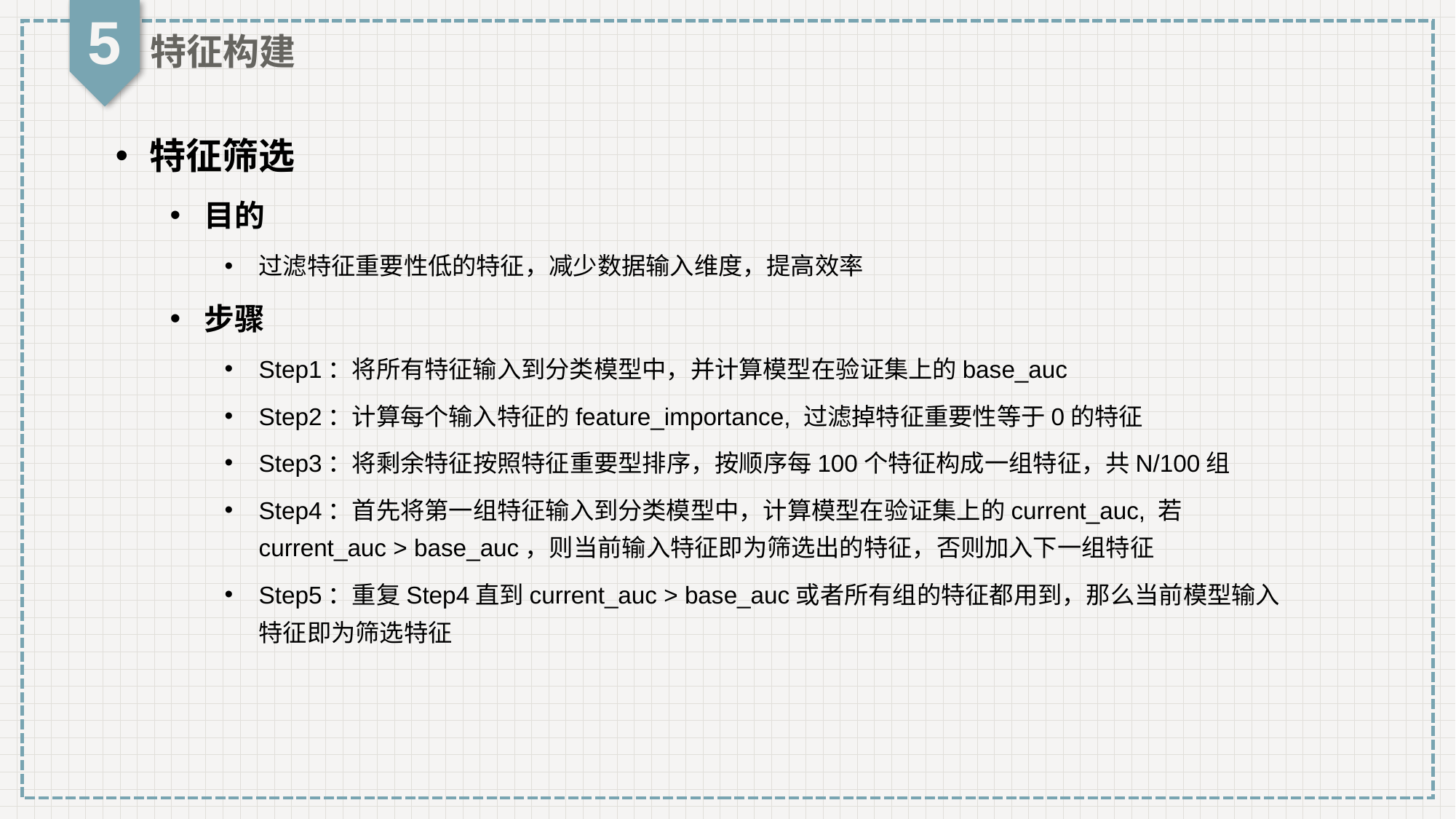

5
特征构建
特征筛选
目的
过滤特征重要性低的特征，减少数据输入维度，提高效率
步骤
Step1：将所有特征输入到分类模型中，并计算模型在验证集上的base_auc
Step2：计算每个输入特征的feature_importance, 过滤掉特征重要性等于0的特征
Step3：将剩余特征按照特征重要型排序，按顺序每100个特征构成一组特征，共N/100组
Step4：首先将第一组特征输入到分类模型中，计算模型在验证集上的current_auc, 若current_auc > base_auc，则当前输入特征即为筛选出的特征，否则加入下一组特征
Step5：重复Step4直到current_auc > base_auc或者所有组的特征都用到，那么当前模型输入特征即为筛选特征